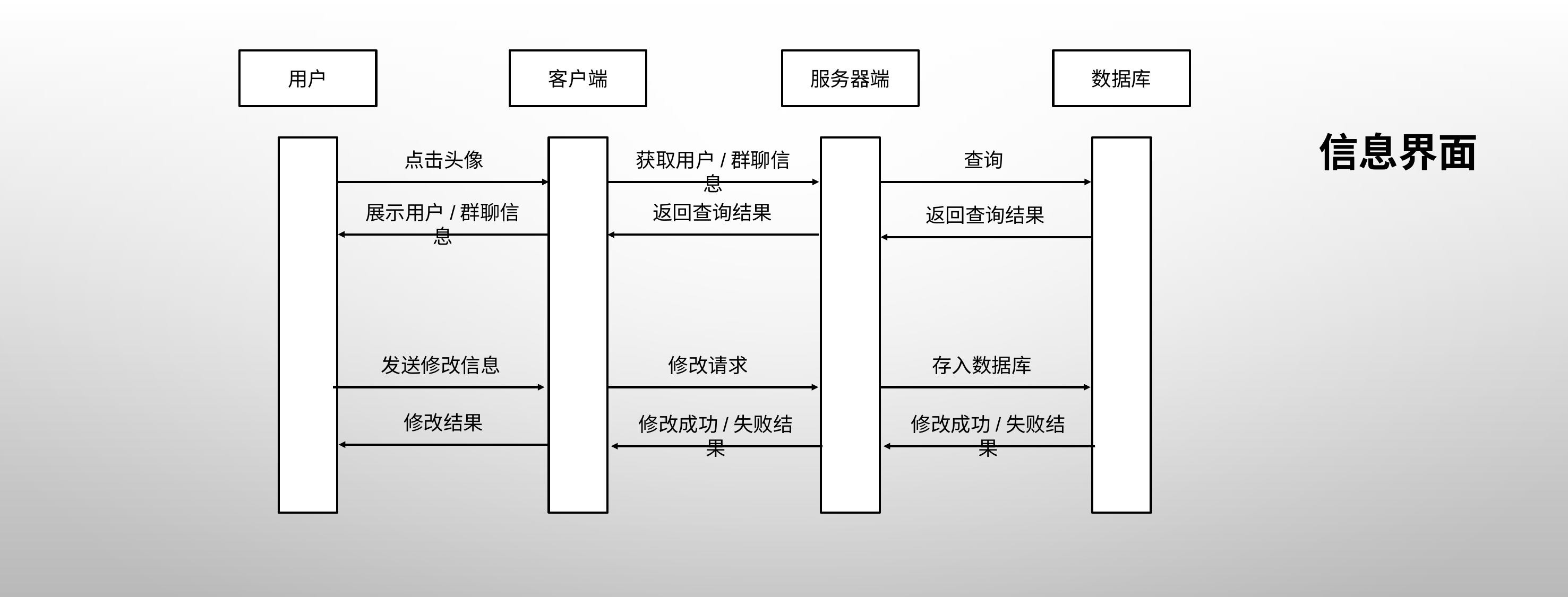

用户
客户端
服务器端
数据库
# 信息界面

点击头像
获取用户/群聊信息
查询
展示用户/群聊信息
返回查询结果
返回查询结果
发送修改信息
修改请求
存入数据库
修改结果
修改成功/失败结果
修改成功/失败结果